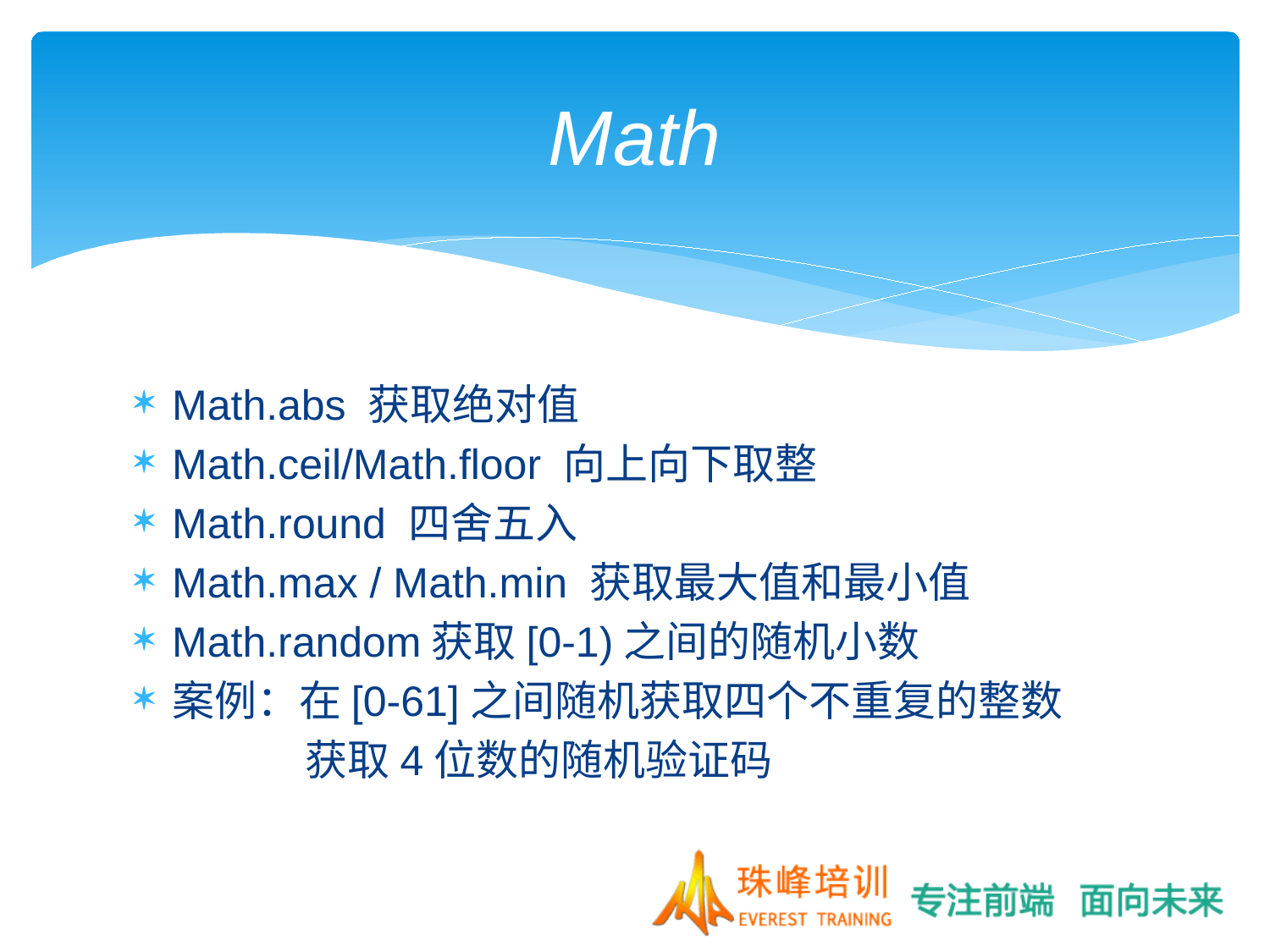

# Math
Math.abs 获取绝对值
Math.ceil/Math.floor 向上向下取整
Math.round 四舍五入
Math.max / Math.min 获取最大值和最小值
Math.random获取[0-1)之间的随机小数
案例：在[0-61]之间随机获取四个不重复的整数
获取4位数的随机验证码